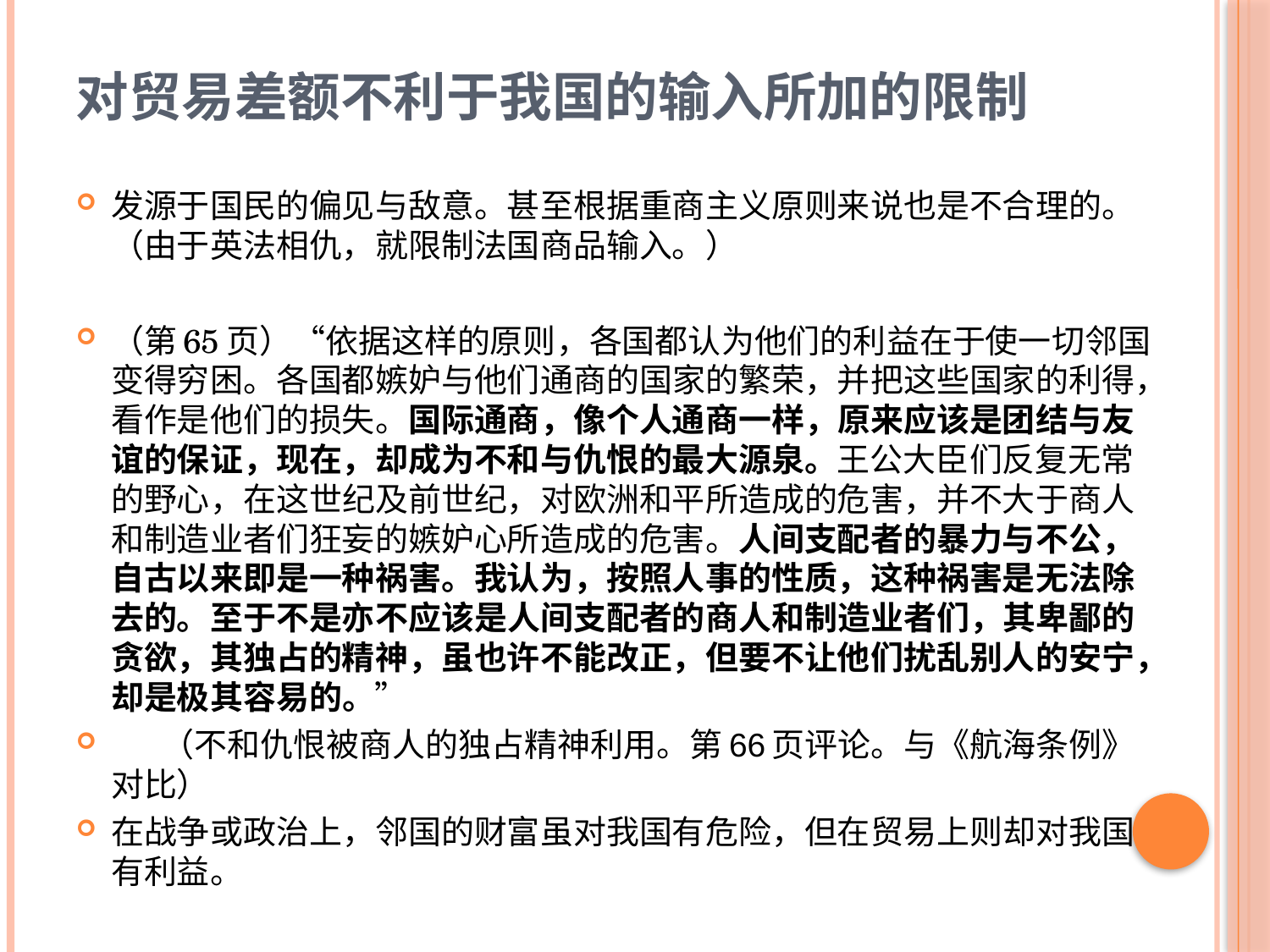

# 对贸易差额不利于我国的输入所加的限制
发源于国民的偏见与敌意。甚至根据重商主义原则来说也是不合理的。（由于英法相仇，就限制法国商品输入。）

（第65页）“依据这样的原则，各国都认为他们的利益在于使一切邻国变得穷困。各国都嫉妒与他们通商的国家的繁荣，并把这些国家的利得，看作是他们的损失。国际通商，像个人通商一样，原来应该是团结与友谊的保证，现在，却成为不和与仇恨的最大源泉。王公大臣们反复无常的野心，在这世纪及前世纪，对欧洲和平所造成的危害，并不大于商人和制造业者们狂妄的嫉妒心所造成的危害。人间支配者的暴力与不公，自古以来即是一种祸害。我认为，按照人事的性质，这种祸害是无法除去的。至于不是亦不应该是人间支配者的商人和制造业者们，其卑鄙的贪欲，其独占的精神，虽也许不能改正，但要不让他们扰乱别人的安宁，却是极其容易的。”
      （不和仇恨被商人的独占精神利用。第66页评论。与《航海条例》对比）
在战争或政治上，邻国的财富虽对我国有危险，但在贸易上则却对我国有利益。